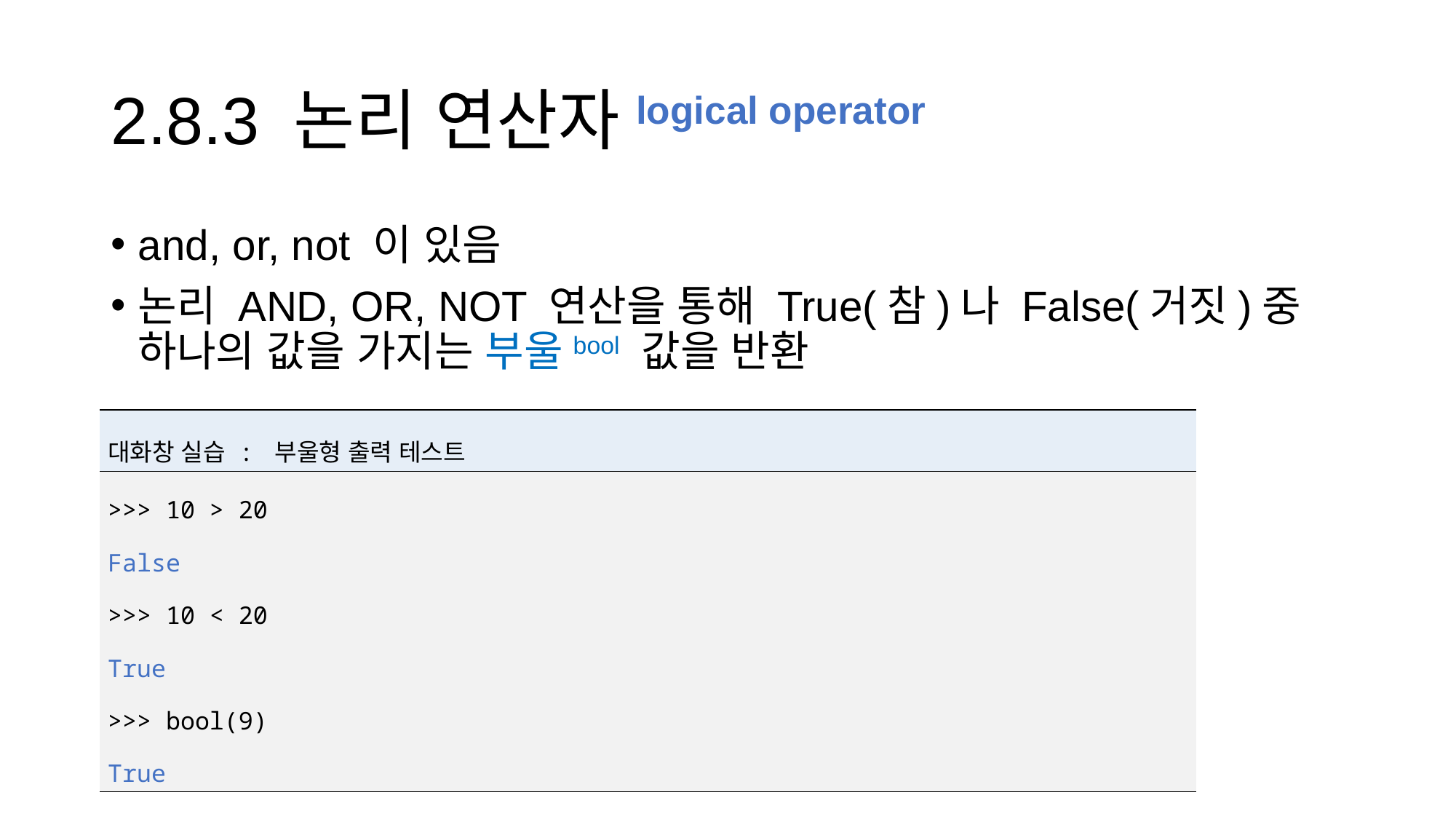

# 2.8.3 논리 연산자logical operator
and, or, not 이 있음
논리 AND, OR, NOT 연산을 통해 True(참)나 False(거짓)중 하나의 값을 가지는 부울bool 값을 반환

| 대화창 실습 : 부울형 출력 테스트 |
| --- |
| >>> 10 > 20 False >>> 10 < 20 True >>> bool(9) True |